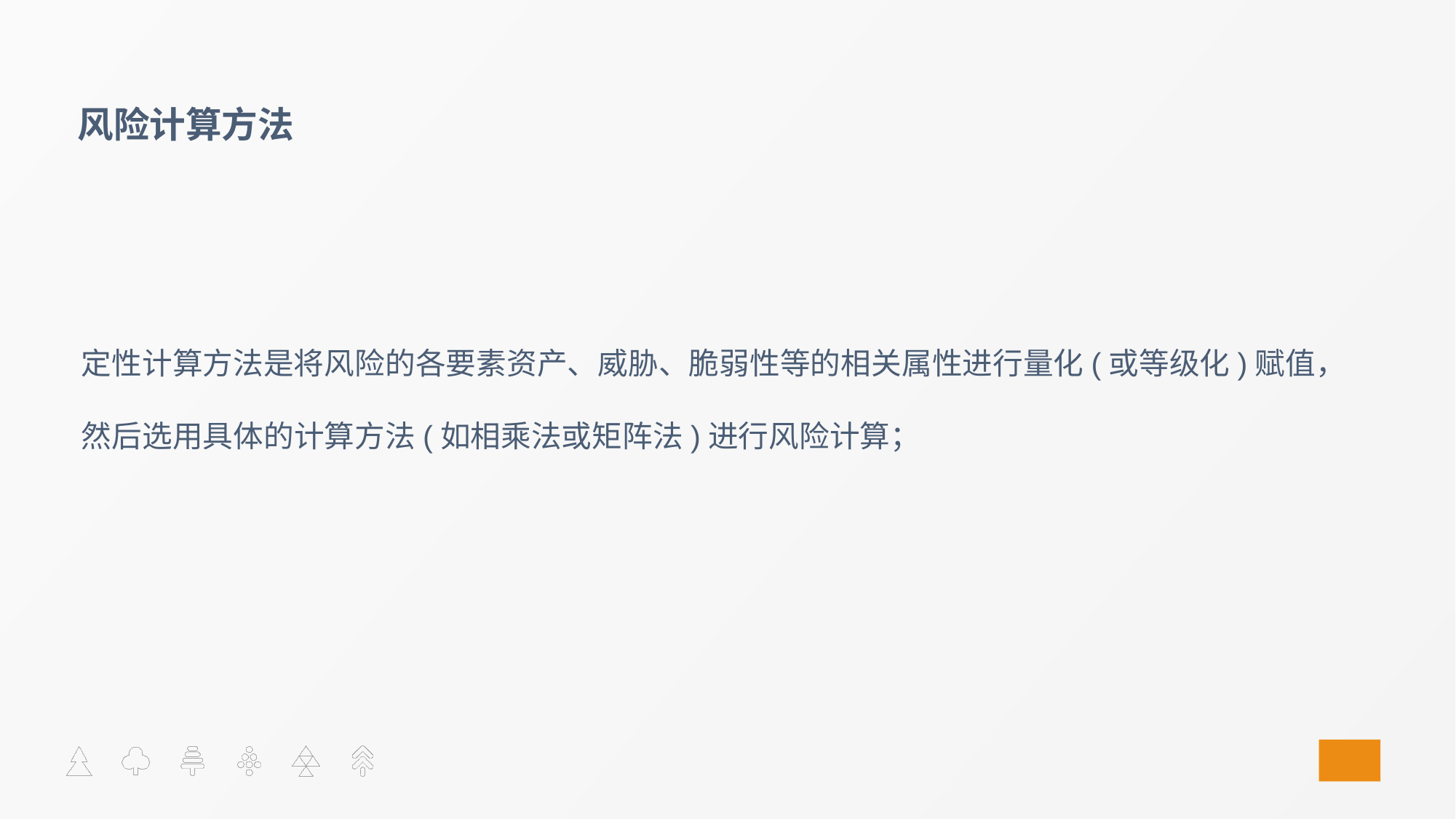

# 风险计算方法

定性计算方法是将风险的各要素资产、威胁、脆弱性等的相关属性进行量化(或等级化)赋值，然后选用具体的计算方法(如相乘法或矩阵法)进行风险计算；
17